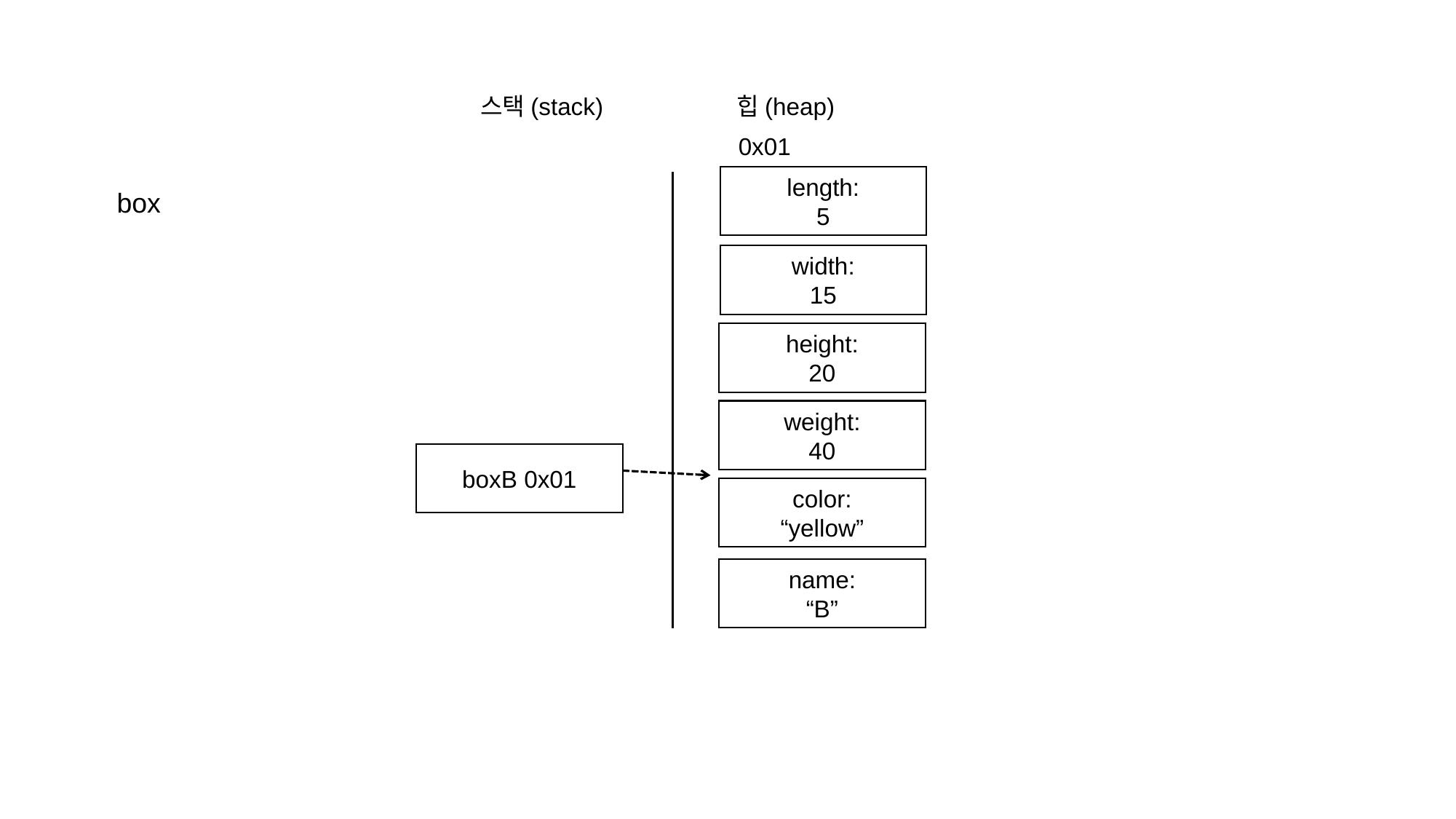

스택(stack)
힙(heap)
0x01
length:
5
box
width:
15
height:
20
weight:
40
boxB 0x01
color:
“yellow”
name:
“B”